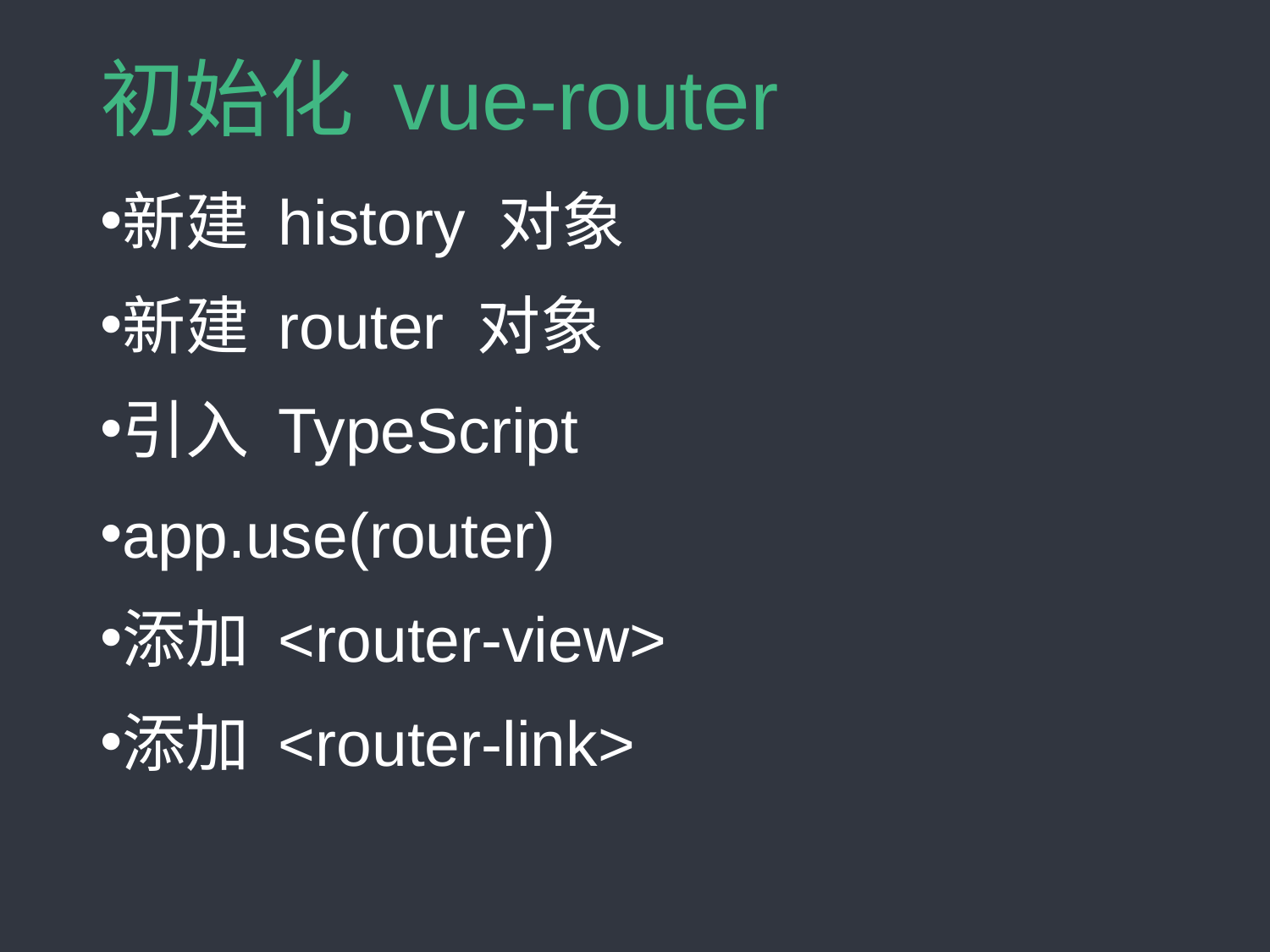

# 初始化 vue-router
新建 history 对象
新建 router 对象
引入 TypeScript
app.use(router)
添加 <router-view>
添加 <router-link>